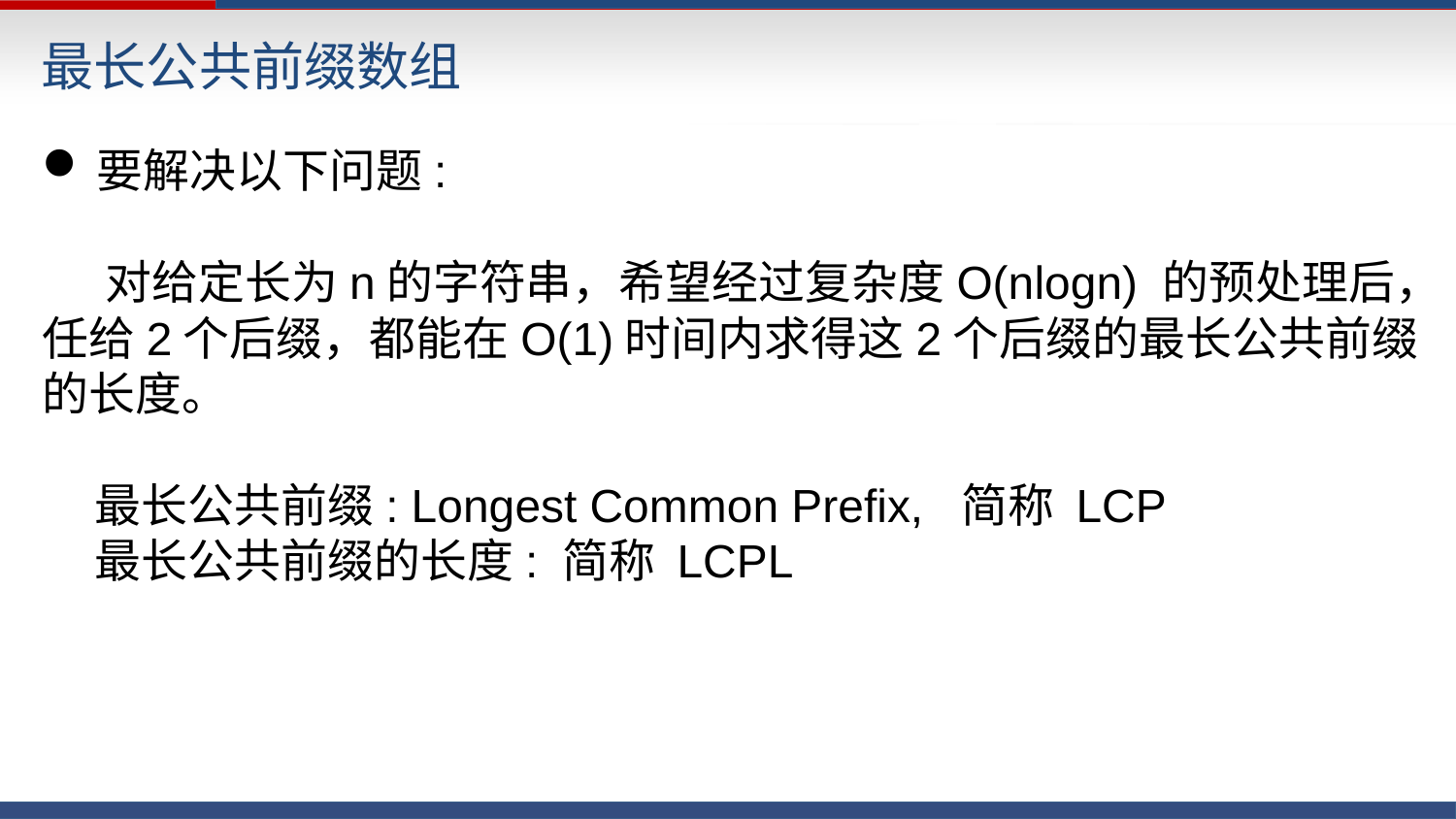

最长公共前缀数组
要解决以下问题:

     对给定长为n的字符串，希望经过复杂度O(nlogn) 的预处理后，任给2个后缀，都能在O(1)时间内求得这2个后缀的最长公共前缀的长度。

    最长公共前缀: Longest Common Prefix,  简称 LCP
    最长公共前缀的长度: 简称 LCPL